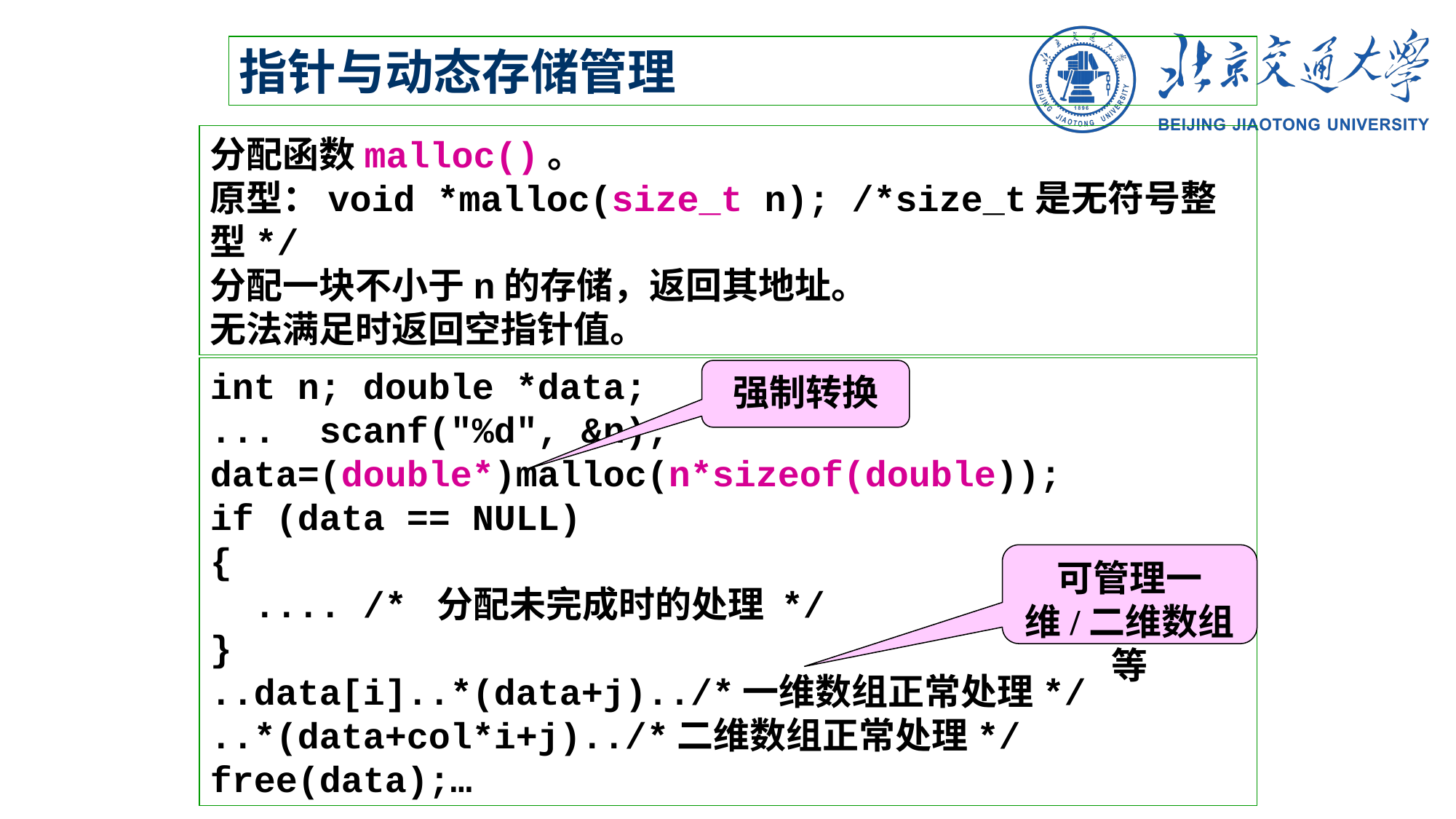

指针与动态存储管理
分配函数malloc()。
原型：void *malloc(size_t n); /*size_t是无符号整型*/
分配一块不小于n的存储，返回其地址。
无法满足时返回空指针值。
int n; double *data;
...  scanf("%d", &n);
data=(double*)malloc(n*sizeof(double));
if (data == NULL)
{
  .... /* 分配未完成时的处理 */
}
..data[i]..*(data+j)../*一维数组正常处理*/
..*(data+col*i+j)../*二维数组正常处理*/
free(data);…
强制转换
可管理一维/二维数组等
6